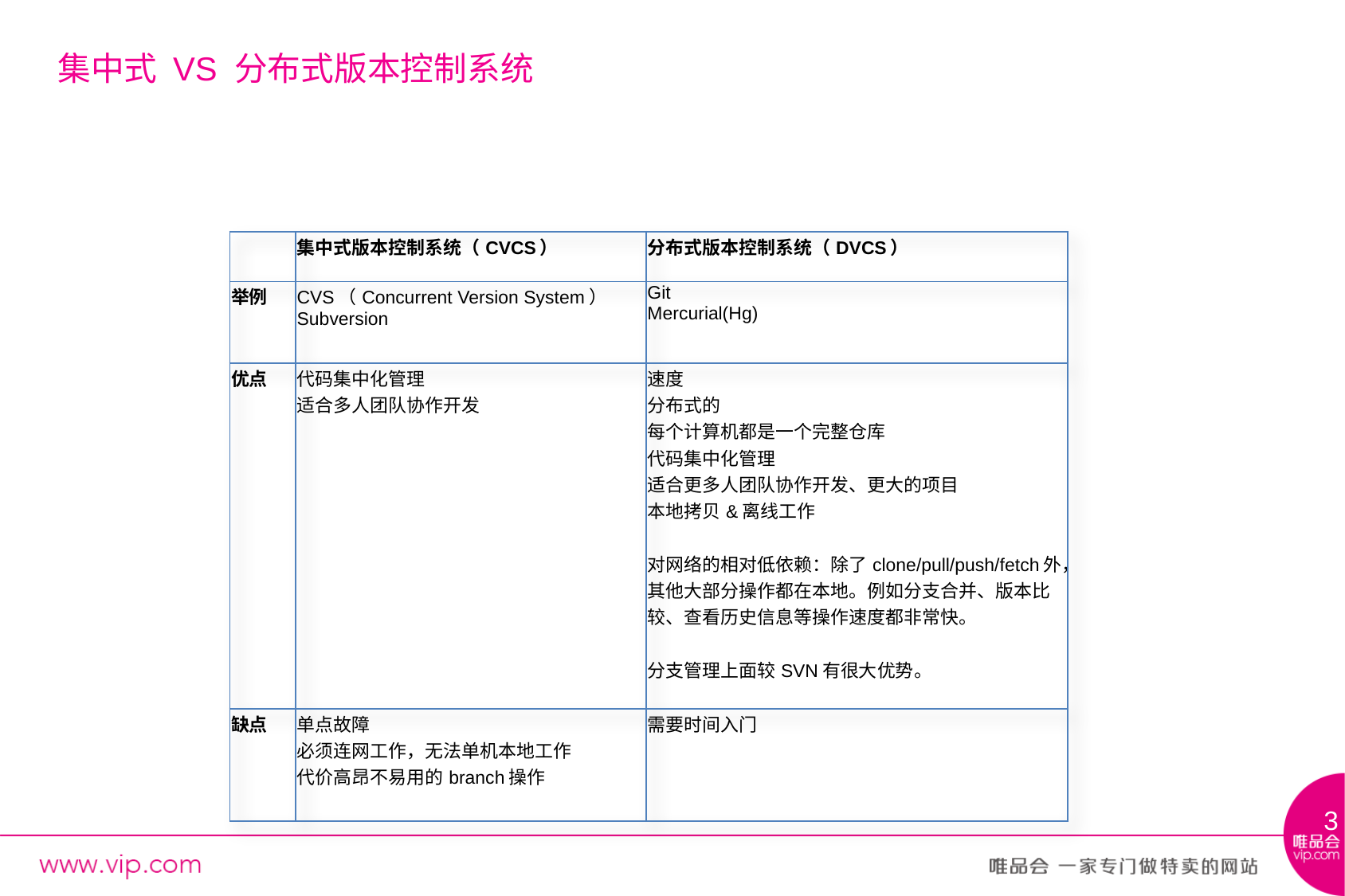

# 集中式 VS 分布式版本控制系统
|  | 集中式版本控制系统（CVCS） | 分布式版本控制系统（DVCS） |
| --- | --- | --- |
| 举例 | CVS（Concurrent Version System） Subversion | Git Mercurial(Hg) |
| 优点 | 代码集中化管理 适合多人团队协作开发 | 速度 分布式的 每个计算机都是一个完整仓库 代码集中化管理 适合更多人团队协作开发、更大的项目 本地拷贝&离线工作 对网络的相对低依赖：除了clone/pull/push/fetch外，其他大部分操作都在本地。例如分支合并、版本比较、查看历史信息等操作速度都非常快。 分支管理上面较SVN有很大优势。 |
| 缺点 | 单点故障 必须连网工作，无法单机本地工作 代价高昂不易用的branch操作 | 需要时间入门 |